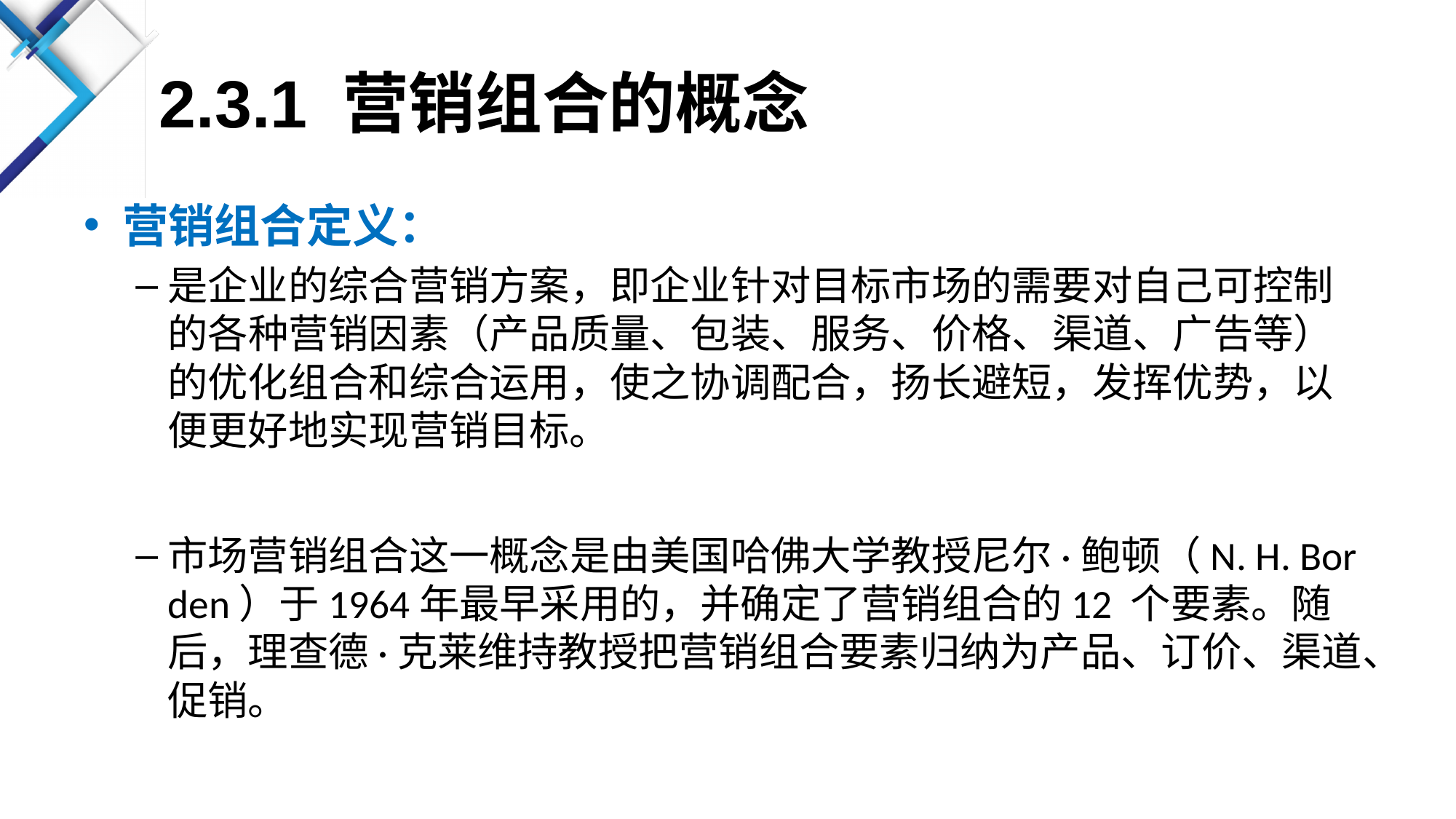

# 2.3.1 营销组合的概念
营销组合定义：
是企业的综合营销方案，即企业针对目标市场的需要对自己可控制的各种营销因素（产品质量、包装、服务、价格、渠道、广告等）的优化组合和综合运用，使之协调配合，扬长避短，发挥优势，以便更好地实现营销目标。

市场营销组合这一概念是由美国哈佛大学教授尼尔·鲍顿（N. H. Bor den）于1964年最早采用的，并确定了营销组合的12 个要素。随后，理查德·克莱维持教授把营销组合要素归纳为产品、订价、渠道、促销。